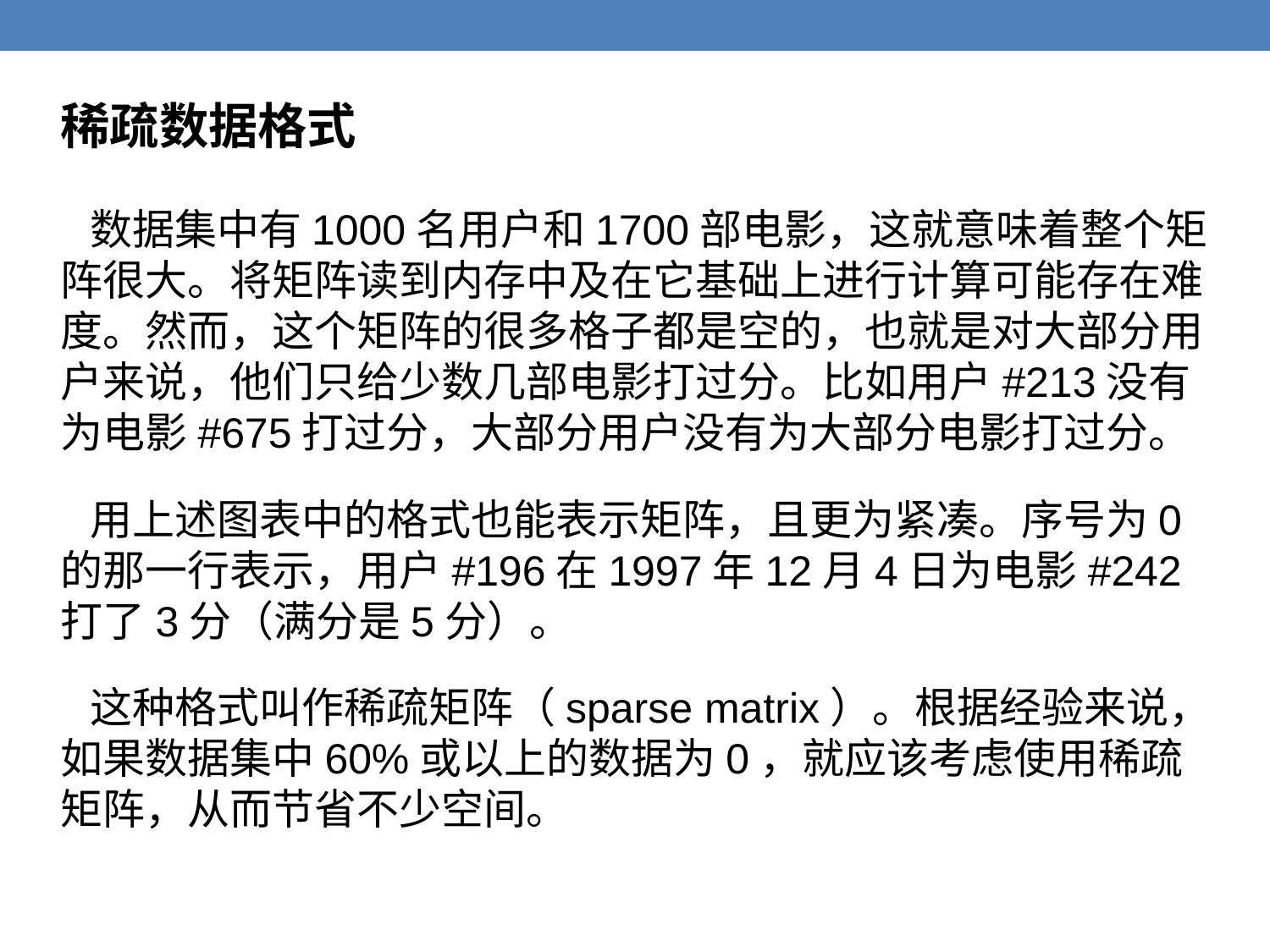

稀疏数据格式
  数据集中有1000名用户和1700部电影，这就意味着整个矩阵很大。将矩阵读到内存中及在它基础上进行计算可能存在难度。然而，这个矩阵的很多格子都是空的，也就是对大部分用户来说，他们只给少数几部电影打过分。比如用户#213没有为电影#675打过分，大部分用户没有为大部分电影打过分。
  用上述图表中的格式也能表示矩阵，且更为紧凑。序号为0的那一行表示，用户#196在1997年12月4日为电影#242打了3分（满分是5分）。
  这种格式叫作稀疏矩阵（sparse matrix）。根据经验来说，如果数据集中60%或以上的数据为0，就应该考虑使用稀疏矩阵，从而节省不少空间。